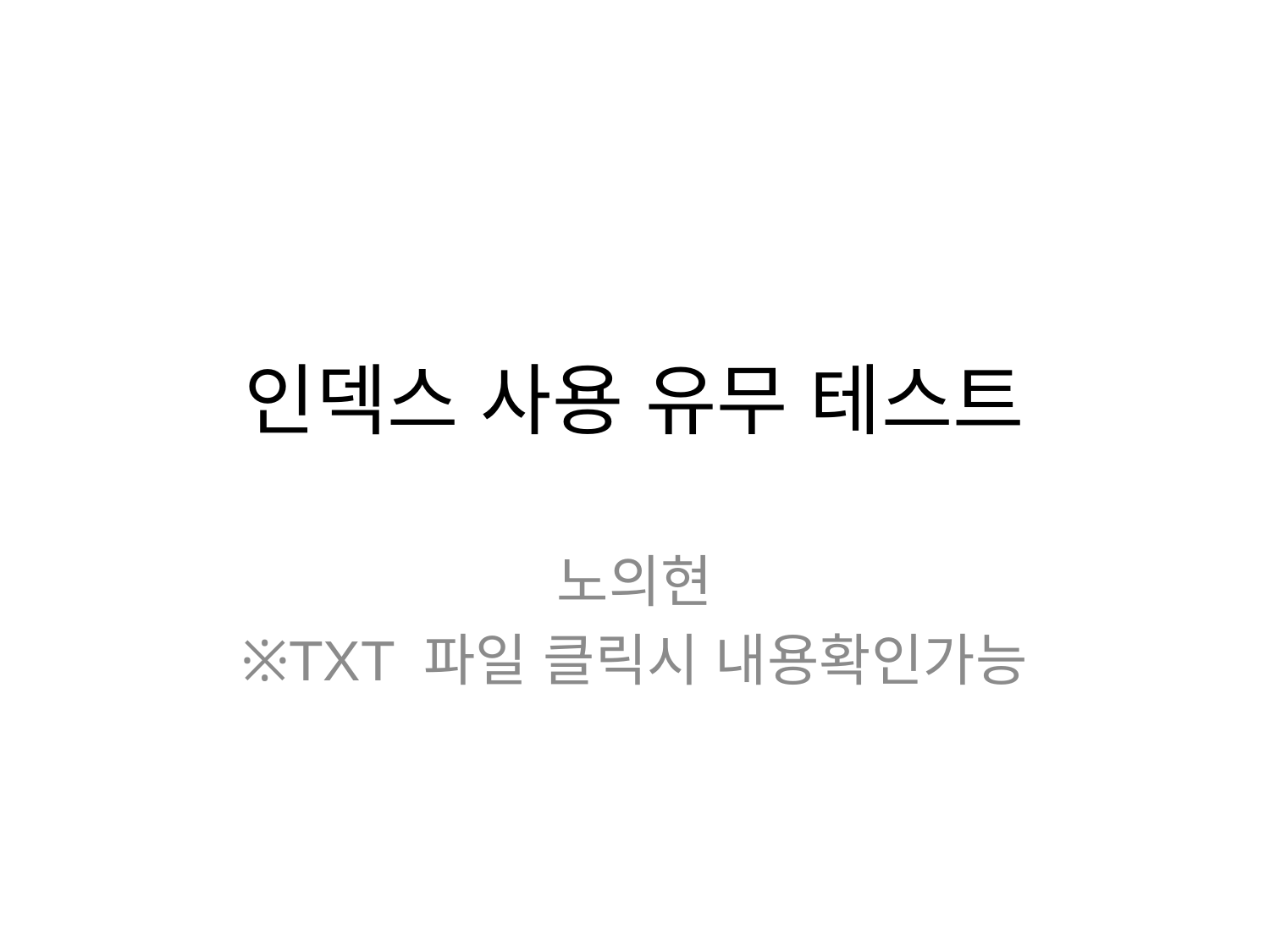

# 인덱스 사용 유무 테스트
노의현
※TXT 파일 클릭시 내용확인가능